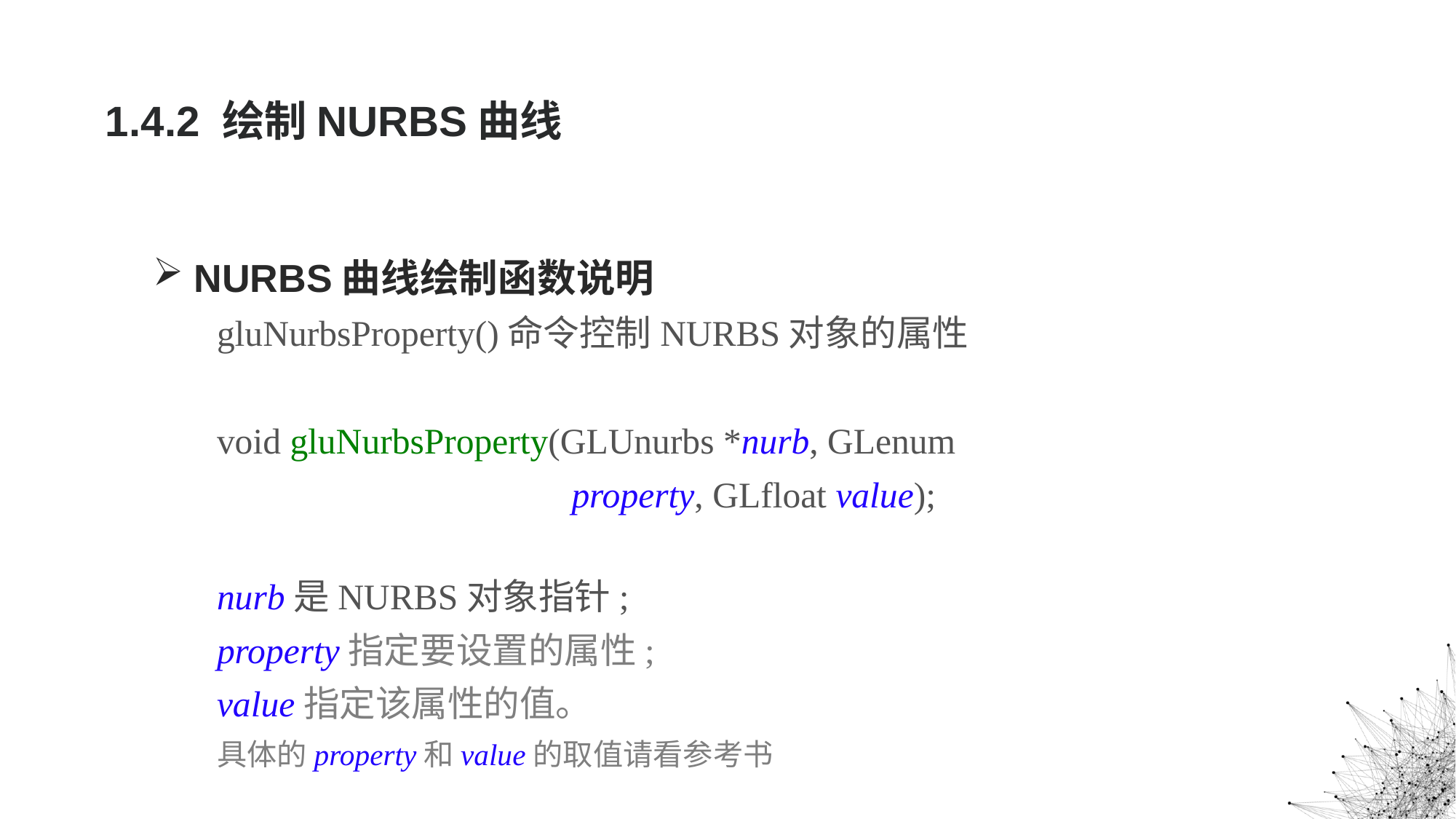

# 1.4.2 绘制NURBS曲线
NURBS曲线绘制函数说明
gluNurbsProperty()命令控制NURBS对象的属性

void gluNurbsProperty(GLUnurbs *nurb, GLenum
                                       property, GLfloat value);

nurb是NURBS对象指针;
property指定要设置的属性;
value指定该属性的值。
具体的property和value的取值请看参考书